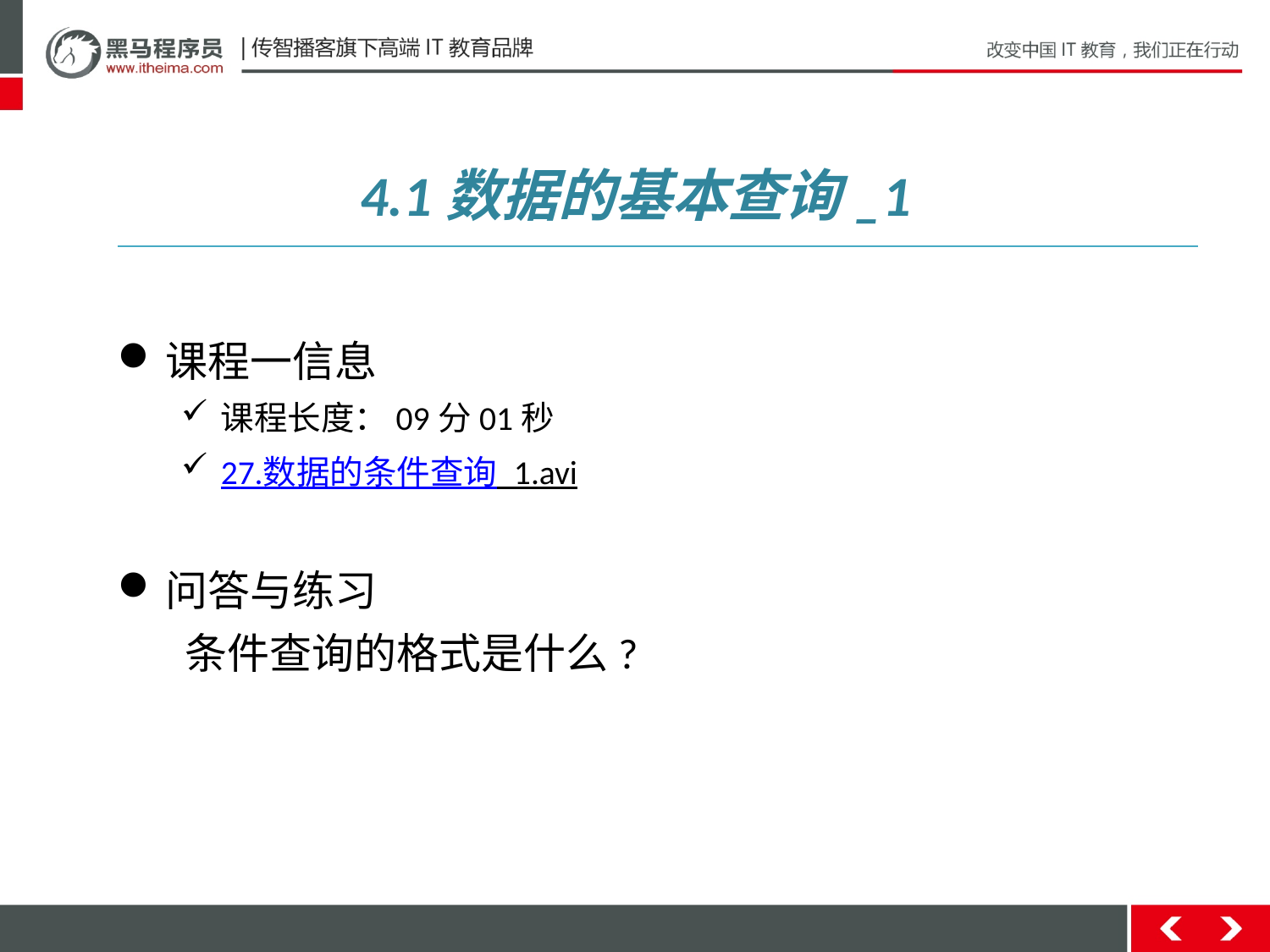

4.1数据的基本查询_1

课程一信息
课程长度：09分01秒
27.数据的条件查询_1.avi

问答与练习
      条件查询的格式是什么?